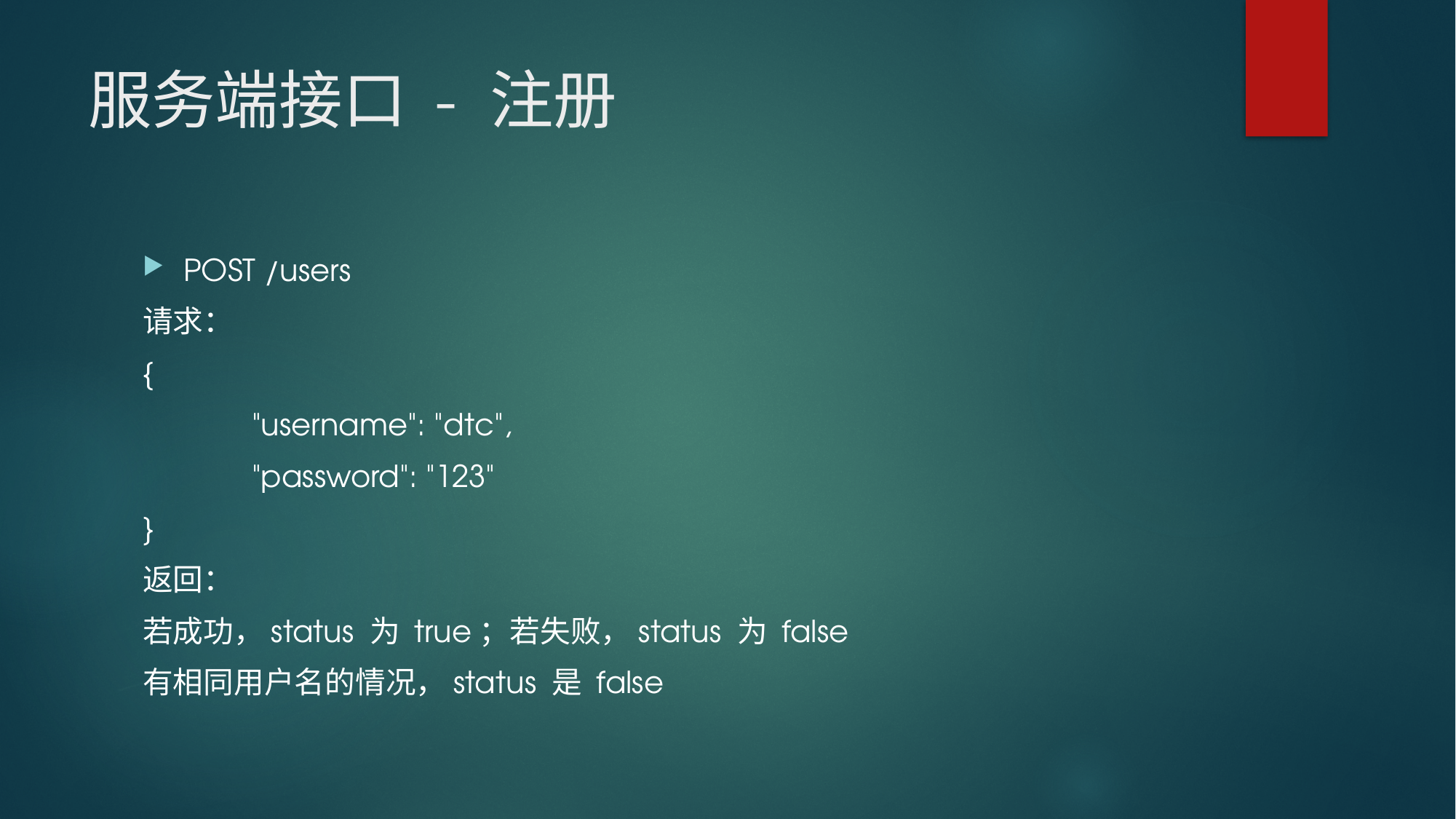

# 服务端接口 - 注册
POST /users
请求：
{
	"username": "dtc",
	"password": "123"
}
返回：
若成功，status 为 true；若失败，status 为 false
有相同用户名的情况，status 是 false